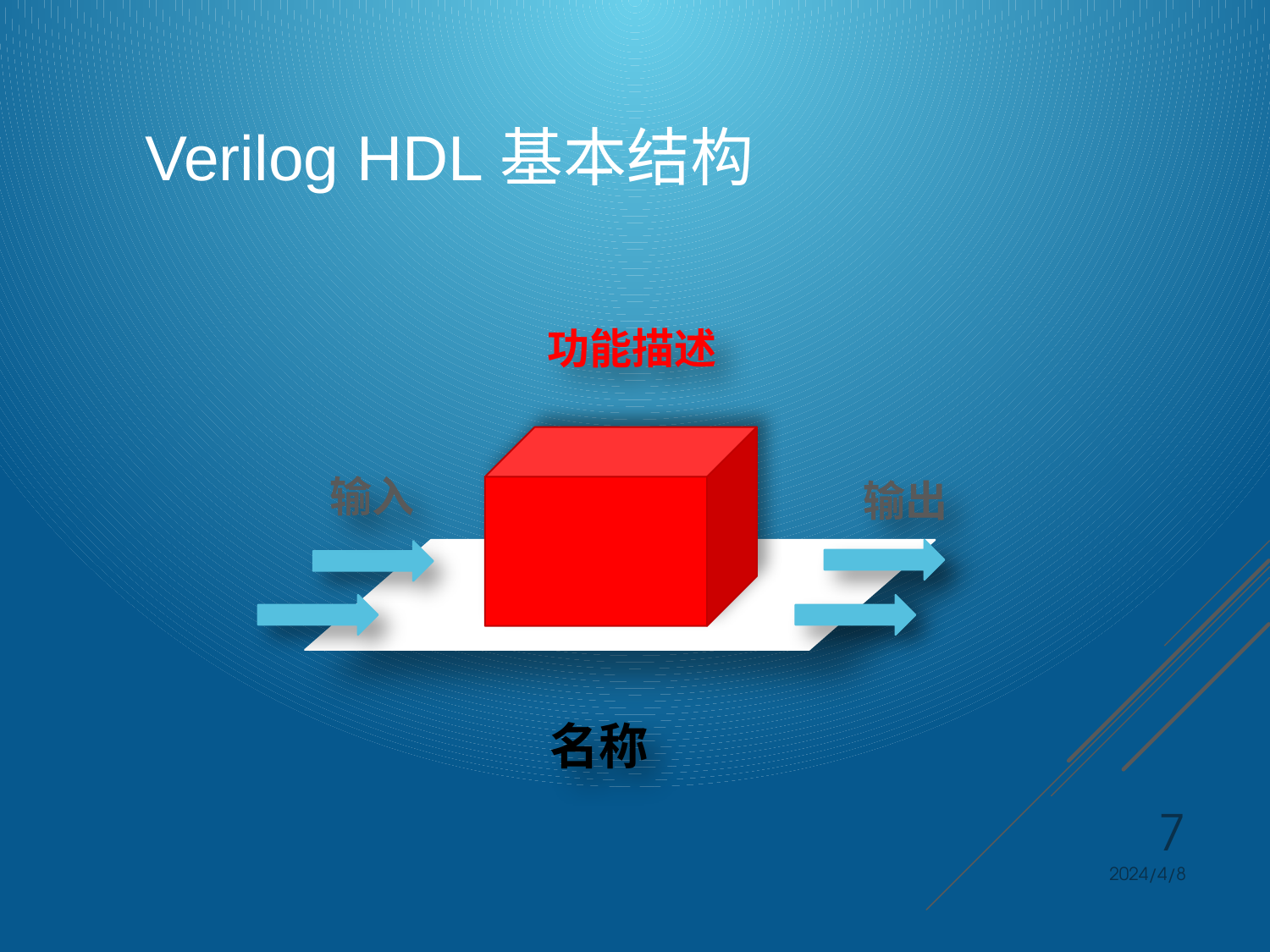

Verilog HDL基本结构
功能描述

输入
输出

名称
7
2024/4/8